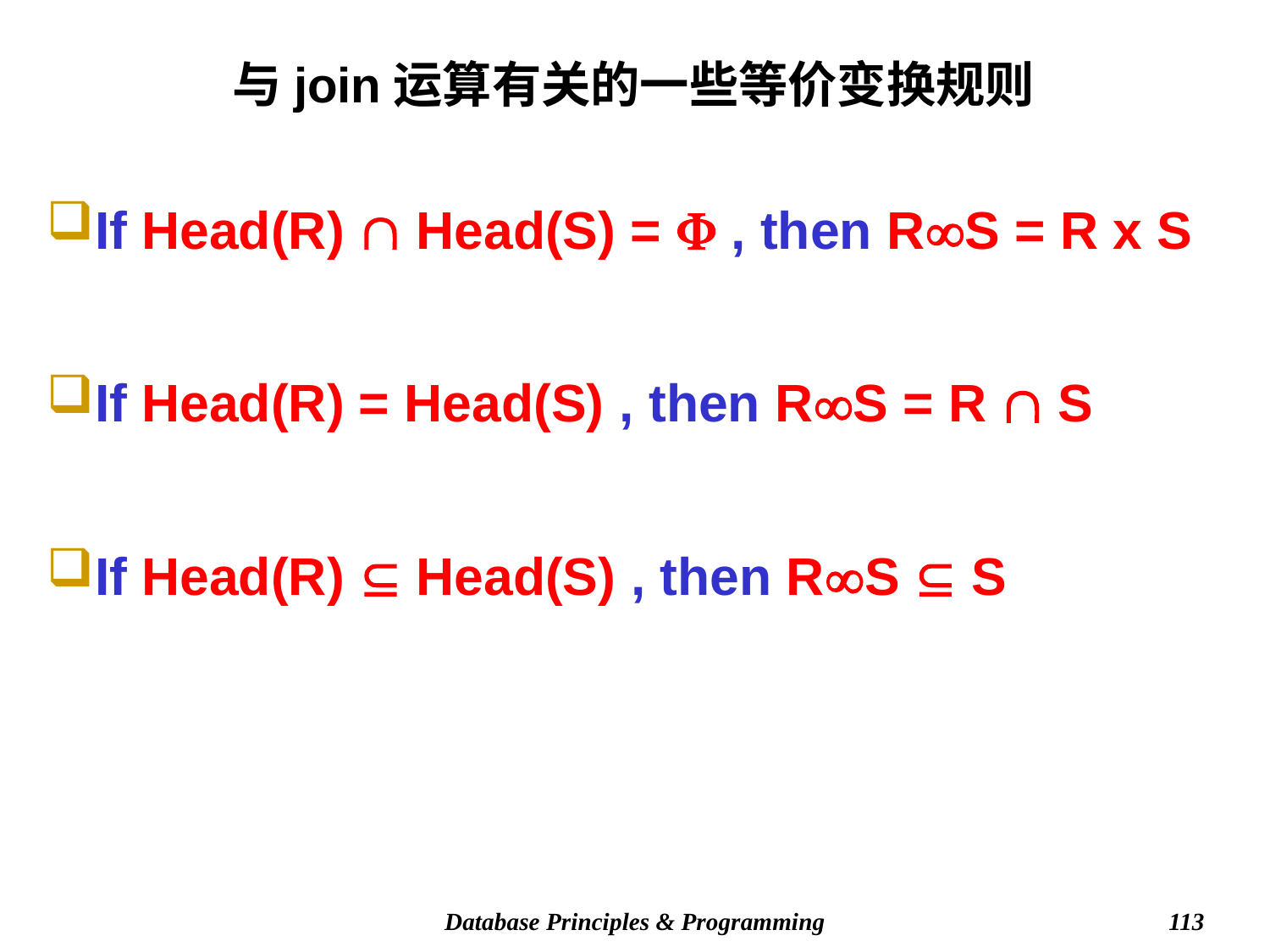

与join运算有关的一些等价变换规则
# If Head(R) ∩ Head(S) = Φ , then R∞S = R x S

If Head(R) = Head(S) , then R∞S = R ∩ S

If Head(R) ⊆ Head(S) , then R∞S ⊆ S

Database Principles & Programming
113